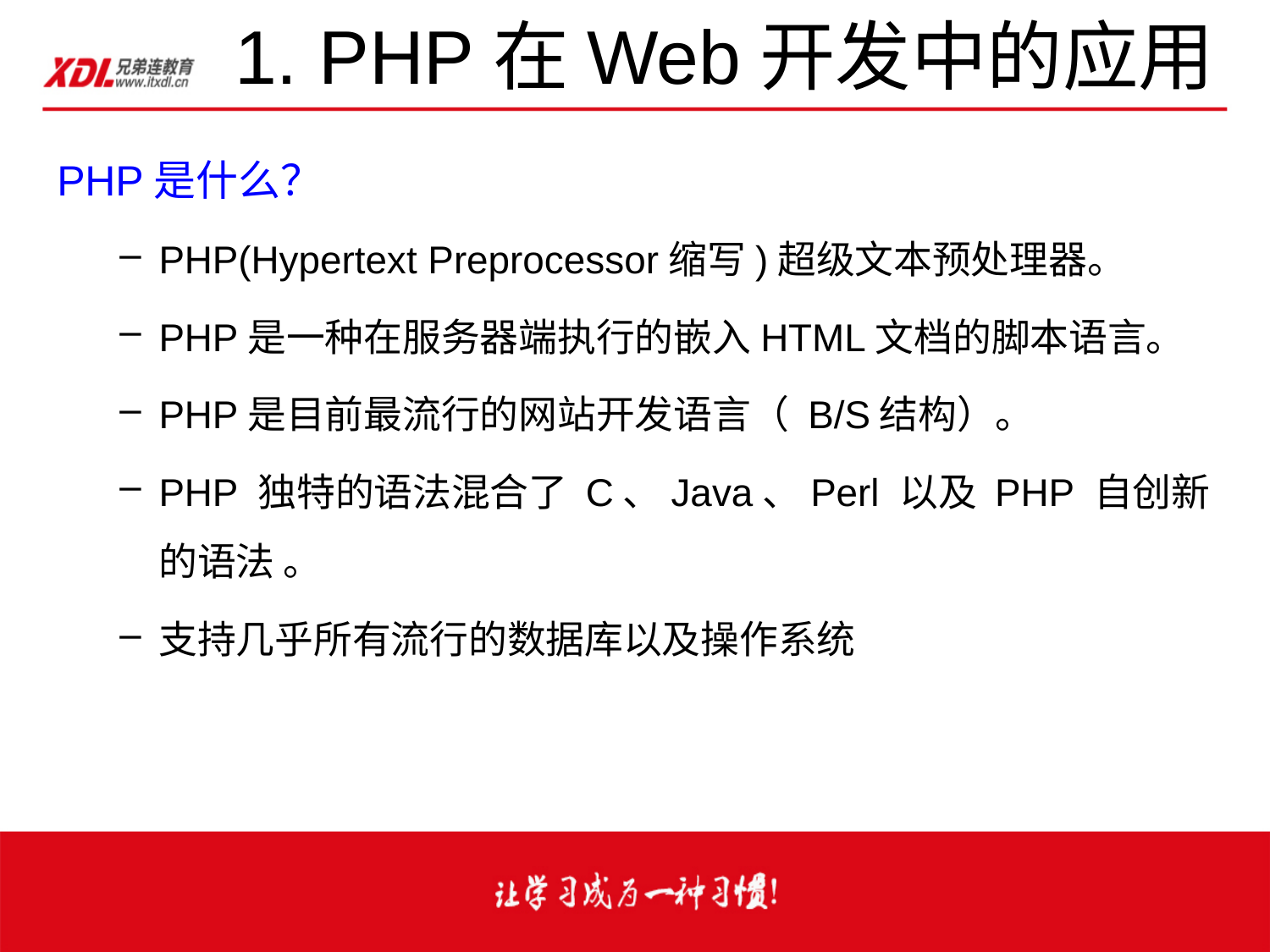

# 1. PHP在Web开发中的应用
PHP是什么？
PHP(Hypertext Preprocessor缩写)超级文本预处理器。
PHP是一种在服务器端执行的嵌入HTML文档的脚本语言。
PHP是目前最流行的网站开发语言（ B/S结构）。
PHP 独特的语法混合了 C、Java、Perl 以及 PHP 自创新的语法 。
支持几乎所有流行的数据库以及操作系统